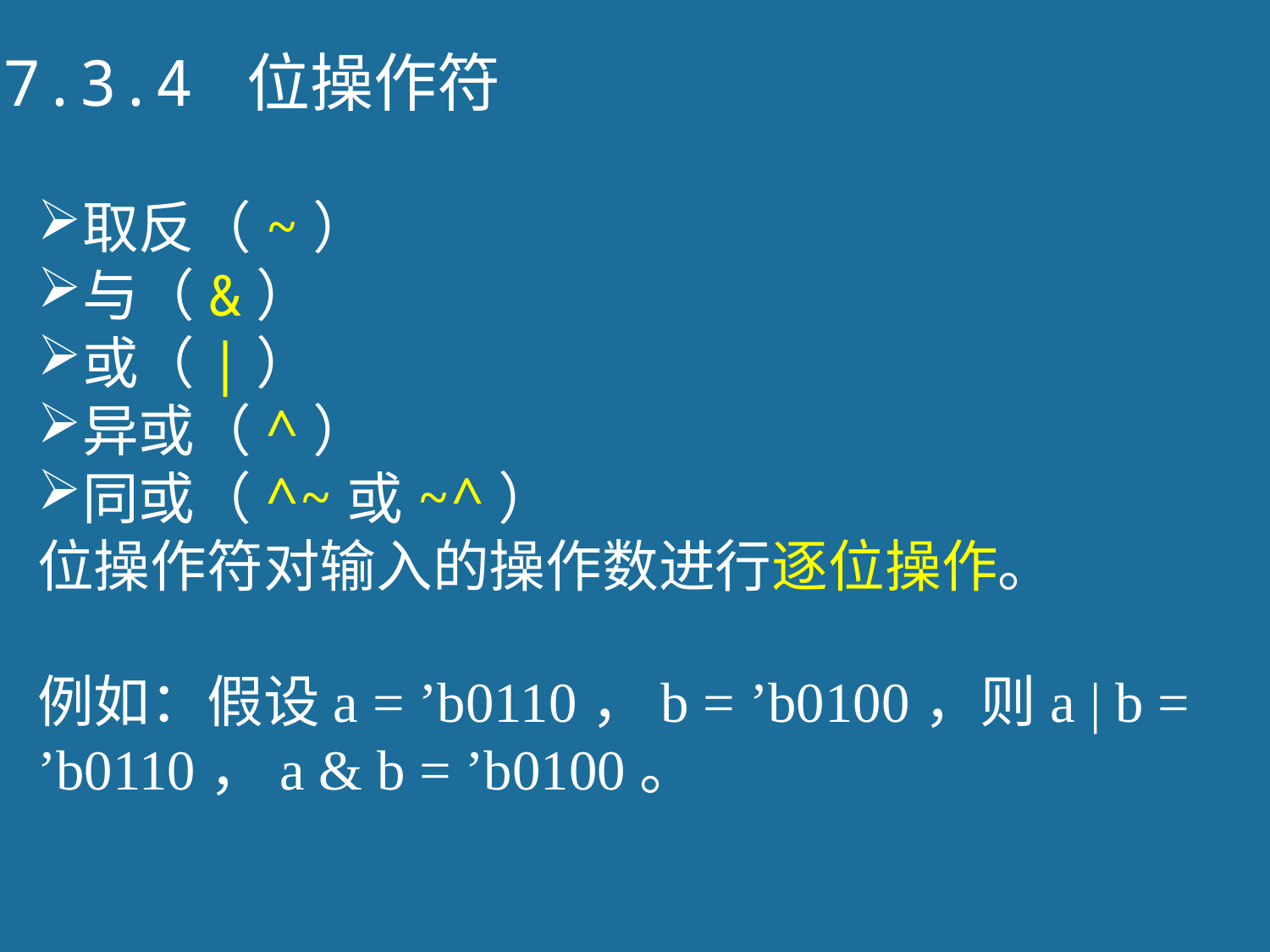

7.3.4 位操作符
取反（~）
与（&）
或（|）
异或（^）
同或（^~或~^）
位操作符对输入的操作数进行逐位操作。

例如：假设a = ’b0110，b = ’b0100，则a | b = ’b0110，a & b = ’b0100。
21